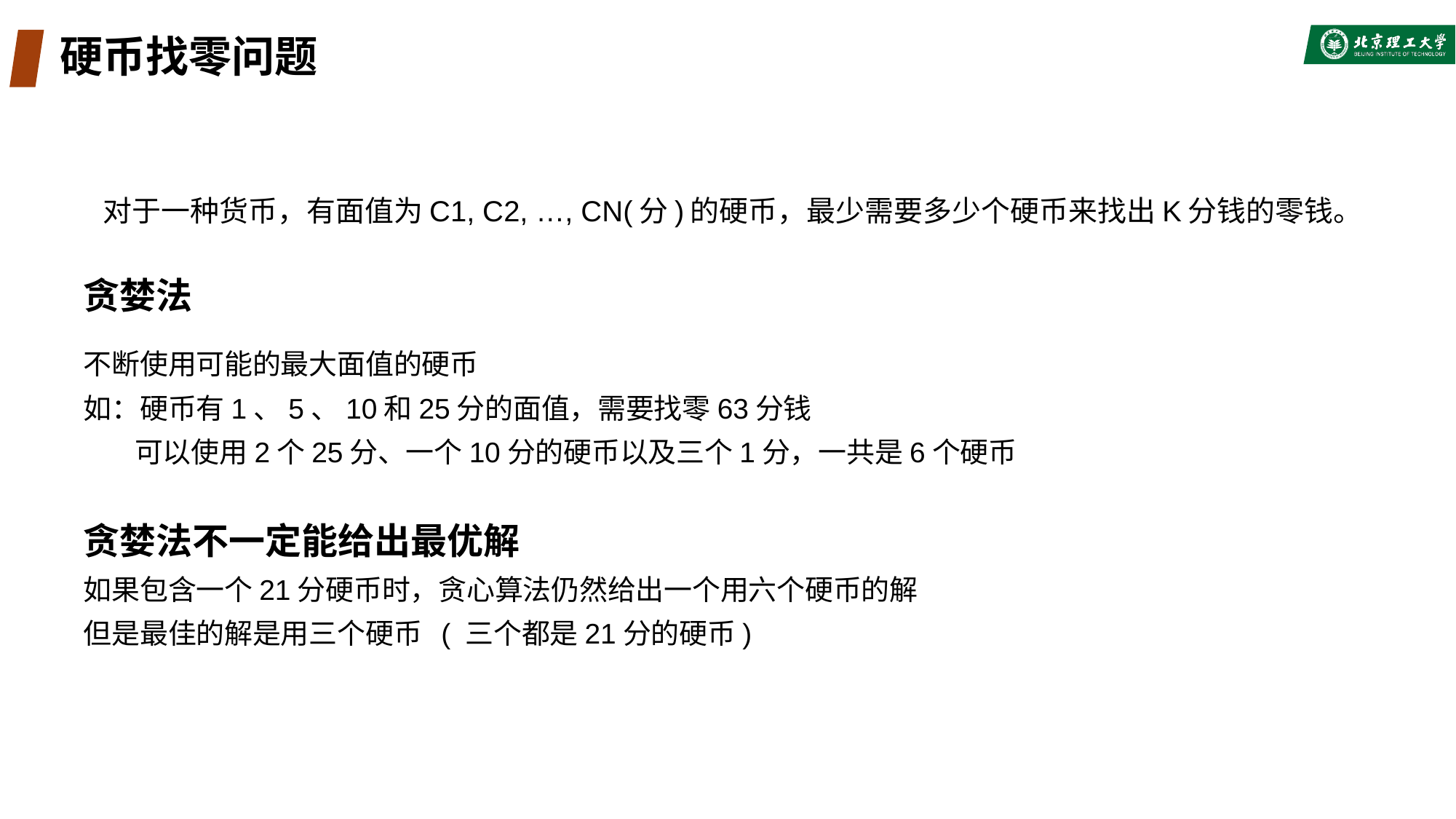

# 硬币找零问题
对于一种货币，有面值为C1, C2, …, CN(分)的硬币，最少需要多少个硬币来找出K分钱的零钱。
贪婪法
不断使用可能的最大面值的硬币
如：硬币有1、5、10和25分的面值，需要找零63分钱
       可以使用2个25分、一个10分的硬币以及三个1分，一共是6个硬币
贪婪法不一定能给出最优解
如果包含一个21分硬币时，贪心算法仍然给出一个用六个硬币的解
但是最佳的解是用三个硬币  ( 三个都是21分的硬币)